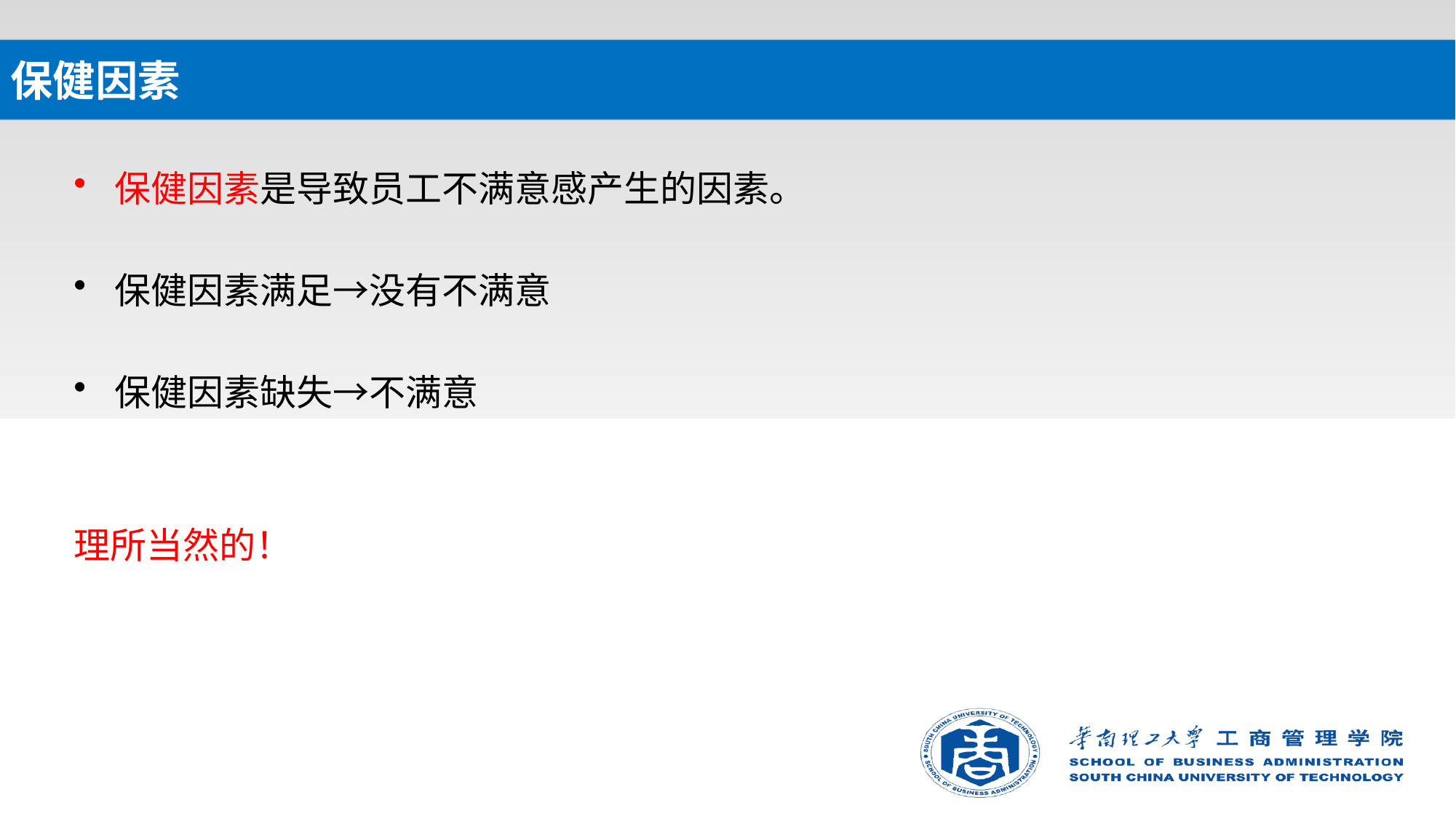

# 保健因素
保健因素是导致员工不满意感产生的因素。

保健因素满足→没有不满意

保健因素缺失→不满意

理所当然的！